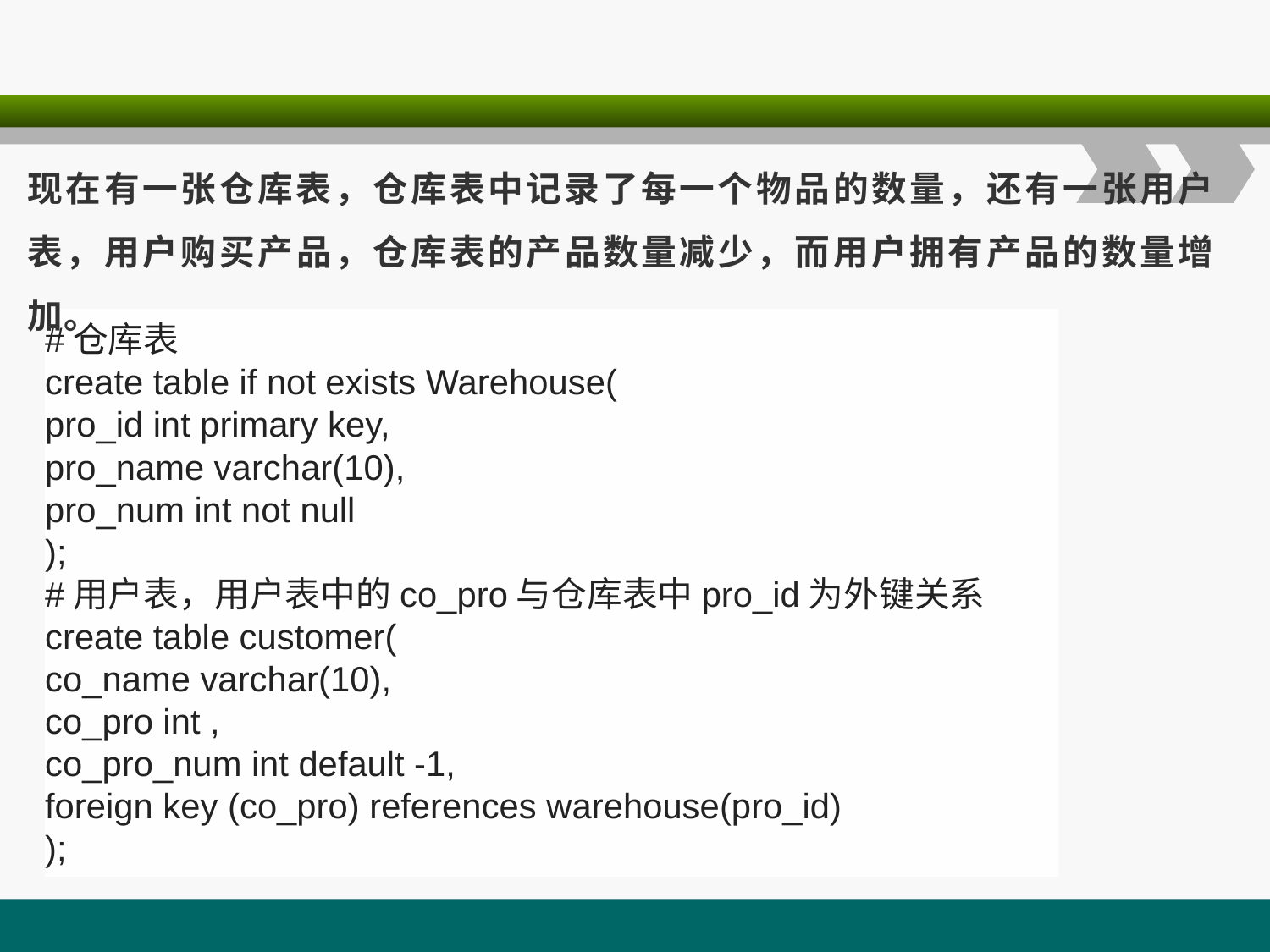

#
现在有一张仓库表，仓库表中记录了每一个物品的数量，还有一张用户表，用户购买产品，仓库表的产品数量减少，而用户拥有产品的数量增加。
#仓库表
create table if not exists Warehouse(
pro_id int primary key,
pro_name varchar(10),
pro_num int not null
);
#用户表，用户表中的co_pro与仓库表中pro_id为外键关系
create table customer(
co_name varchar(10),
co_pro int ,
co_pro_num int default -1,
foreign key (co_pro) references warehouse(pro_id)
);